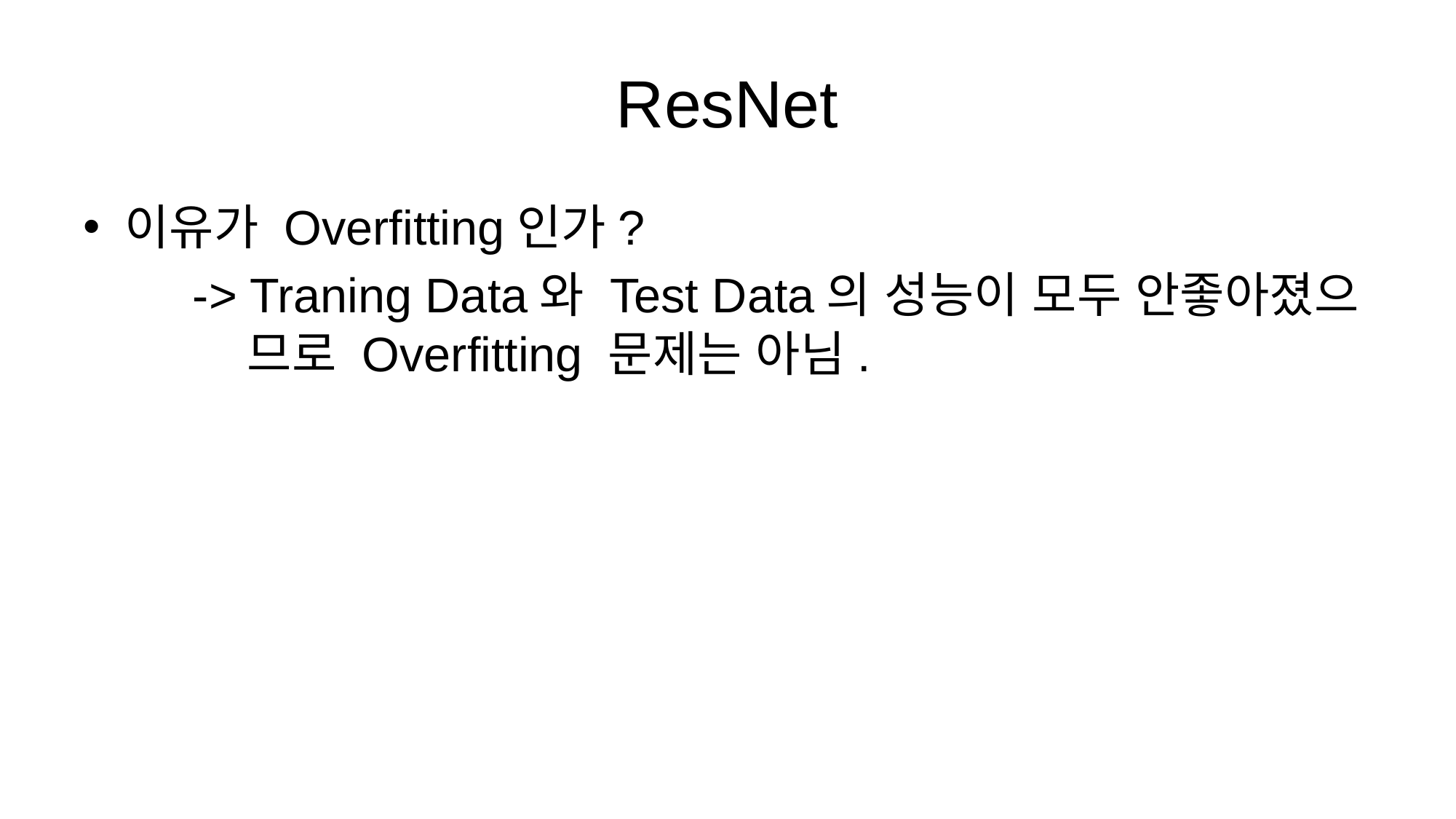

# ResNet
이유가 Overfitting인가?
	-> Traning Data와 Test Data의 성능이 모두 안좋아졌으	    므로 Overfitting 문제는 아님.